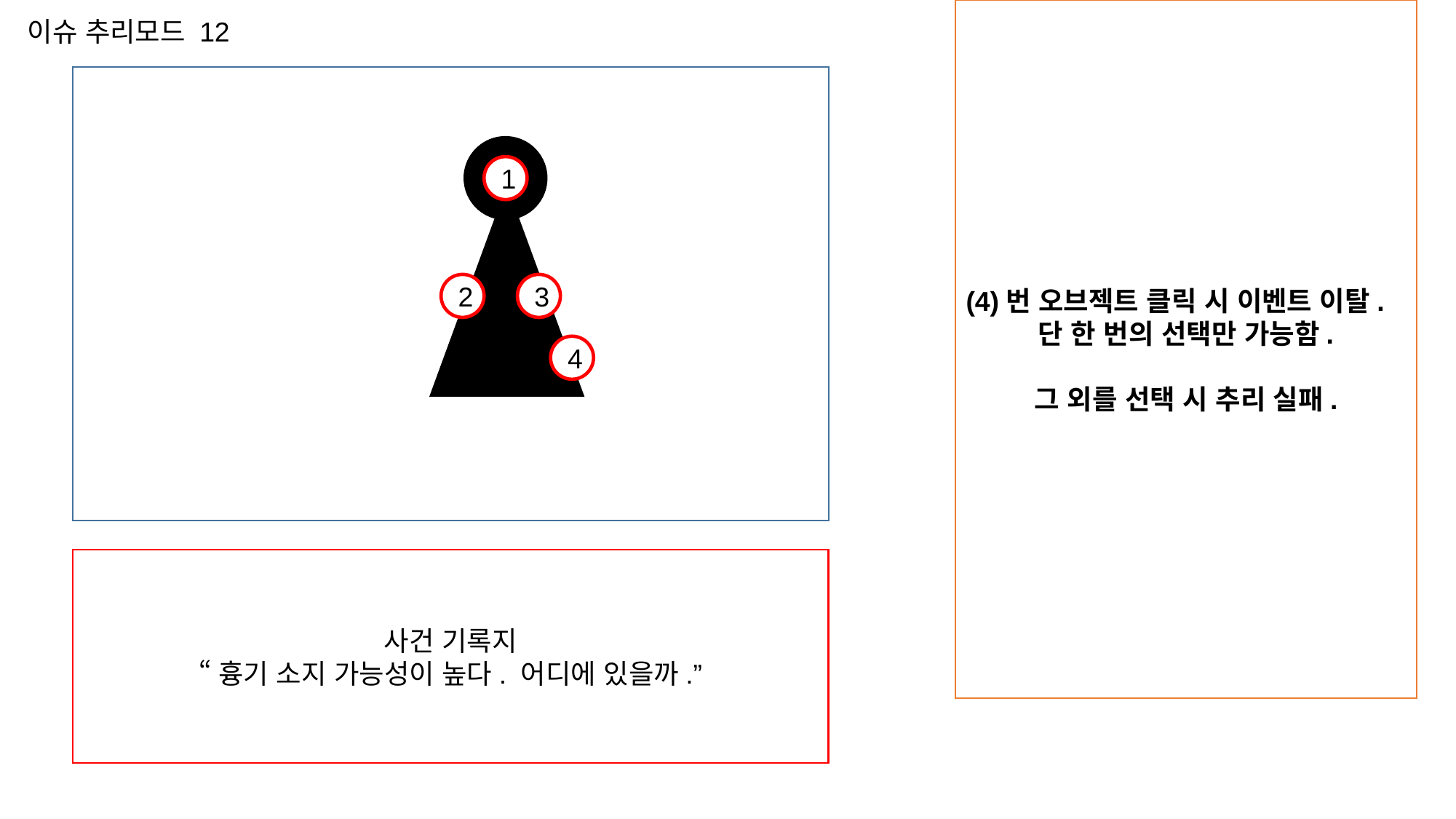

(4)번 오브젝트 클릭 시 이벤트 이탈.
단 한 번의 선택만 가능함.

그 외를 선택 시 추리 실패.
이슈 추리모드 12

1

2
3
4
사건 기록지
“흉기 소지 가능성이 높다. 어디에 있을까.”